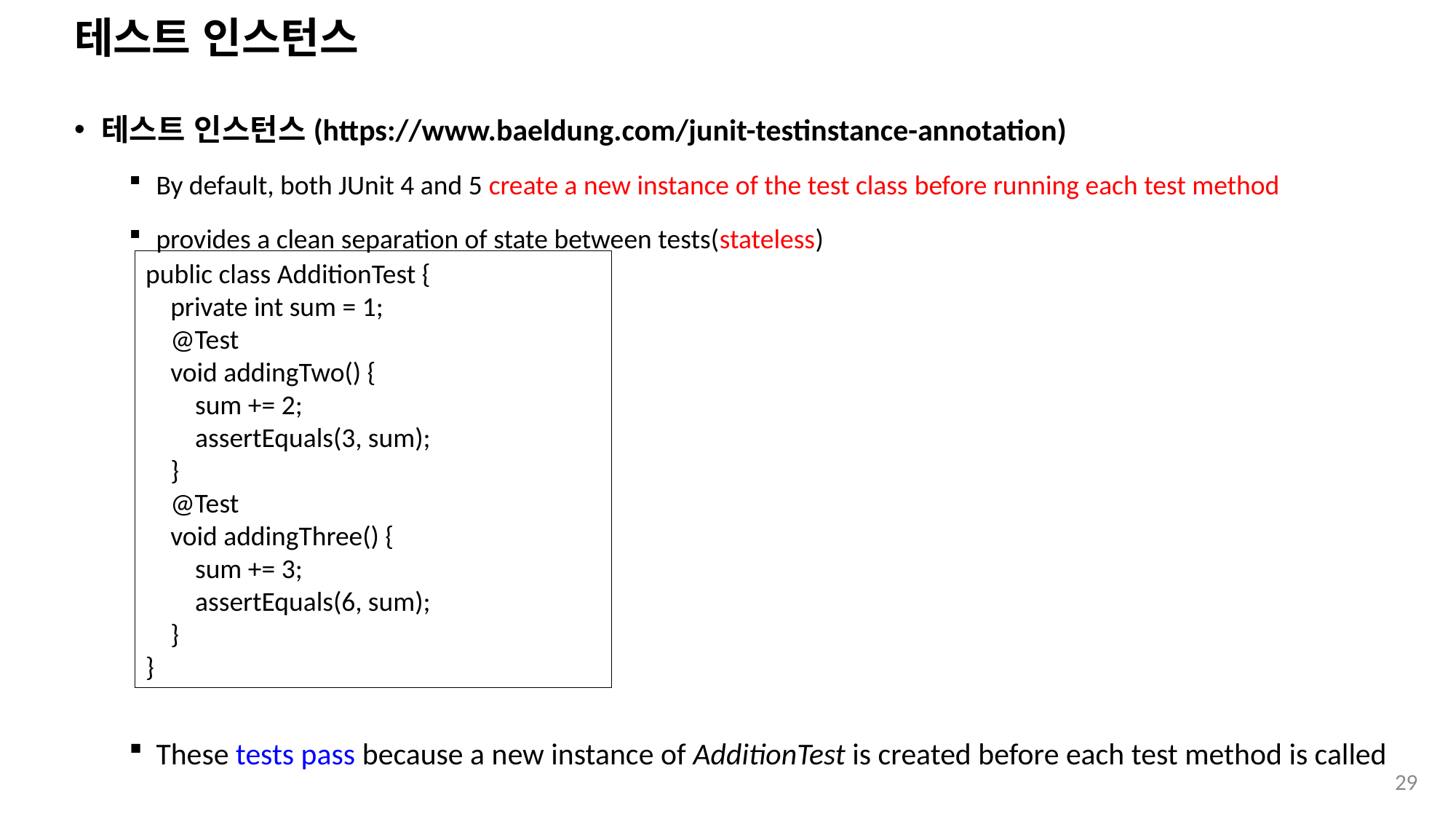

# 테스트 인스턴스
테스트 인스턴스(https://www.baeldung.com/junit-testinstance-annotation)
By default, both JUnit 4 and 5 create a new instance of the test class before running each test method
provides a clean separation of state between tests(stateless)

These tests pass because a new instance of AdditionTest is created before each test method is called

public class AdditionTest {
    private int sum = 1;
    @Test
    void addingTwo() {
        sum += 2;
        assertEquals(3, sum);
    }
    @Test
    void addingThree() {
        sum += 3;
        assertEquals(6, sum);
    }
}
29